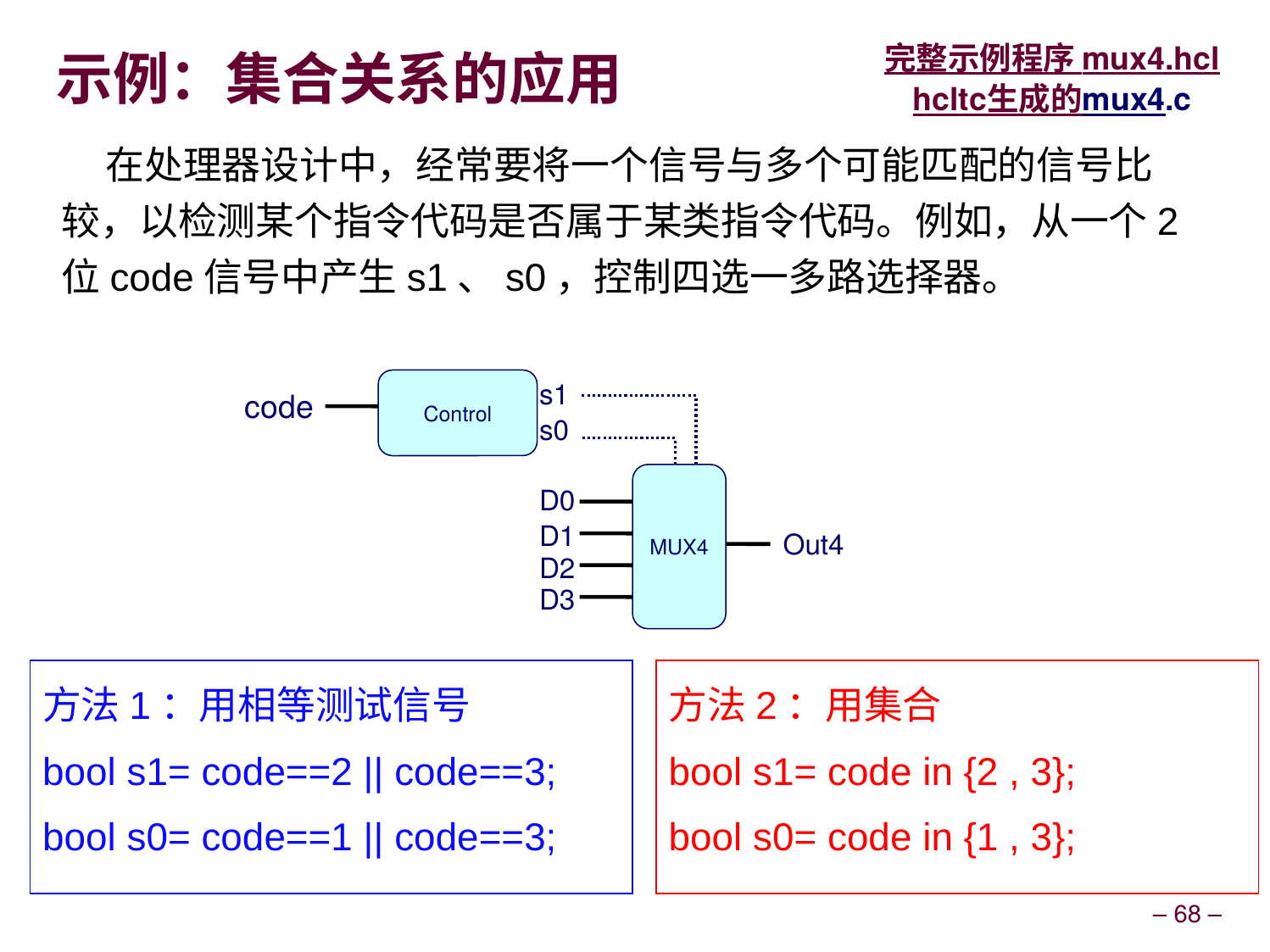

# 示例：集合关系的应用
完整示例程序 mux4.hcl
hcltc生成的mux4.c
    在处理器设计中，经常要将一个信号与多个可能匹配的信号比较，以检测某个指令代码是否属于某类指令代码。例如，从一个2位code信号中产生s1、s0，控制四选一多路选择器。
Control
s1
code

s0

MUX4
D0

D1
Out4

D2

D3

方法1：用相等测试信号
bool s1= code==2 || code==3;
bool s0= code==1 || code==3;

方法2：用集合
bool s1= code in {2 , 3};
bool s0= code in {1 , 3};